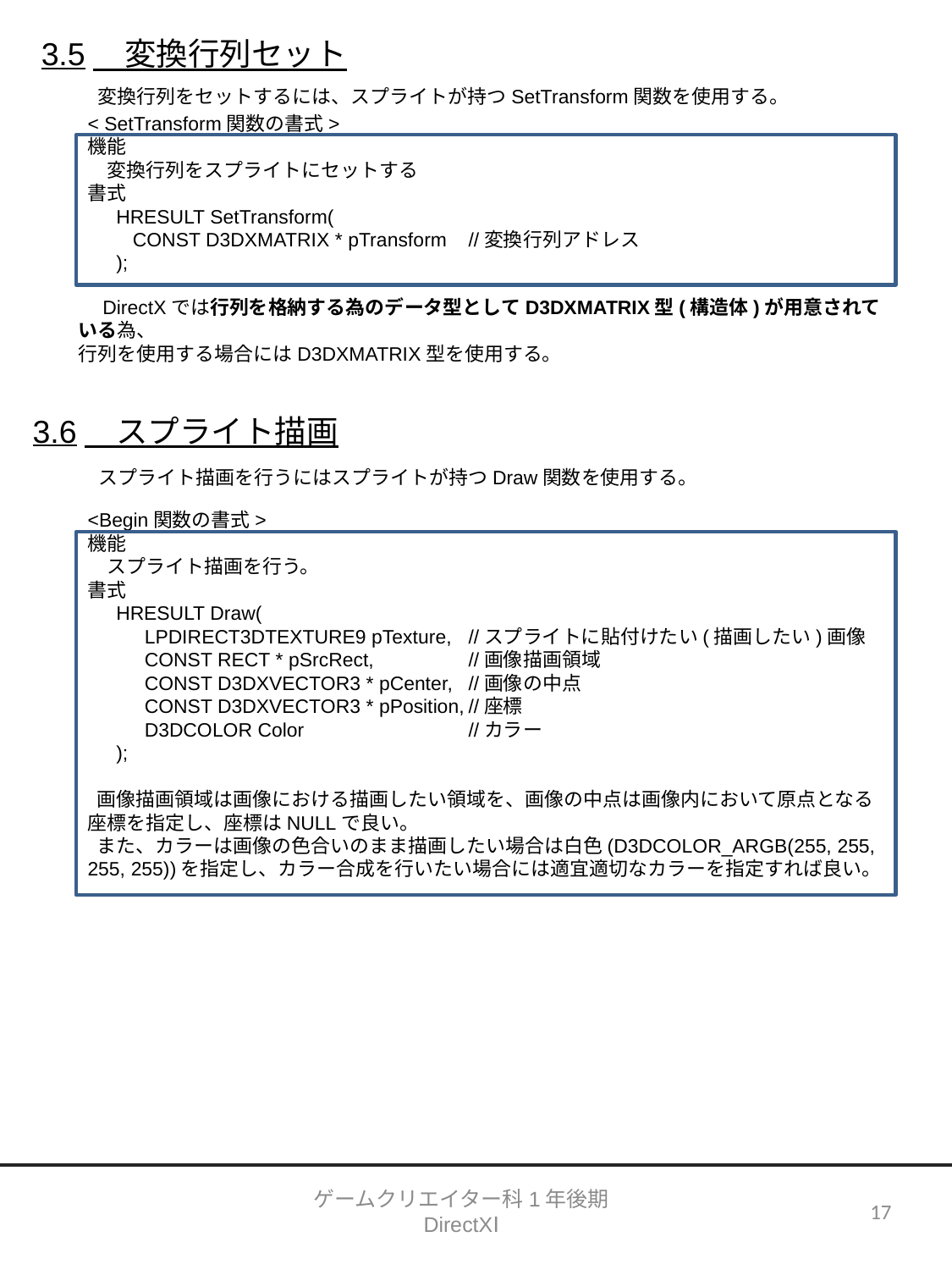

3.5　変換行列セット
　変換行列をセットするには、スプライトが持つSetTransform関数を使用する。
< SetTransform関数の書式>
機能
　変換行列をスプライトにセットする
書式
　 HRESULT SetTransform(
   　CONST D3DXMATRIX * pTransform	//変換行列アドレス
　 );

　DirectXでは行列を格納する為のデータ型としてD3DXMATRIX型(構造体)が用意されている為、
行列を使用する場合にはD3DXMATRIX型を使用する。
3.6　スプライト描画
　スプライト描画を行うにはスプライトが持つDraw関数を使用する。
<Begin関数の書式>
機能
　スプライト描画を行う。
書式
　 HRESULT Draw(
　　   LPDIRECT3DTEXTURE9 pTexture,	//スプライトに貼付けたい(描画したい)画像
  　　 CONST RECT * pSrcRect,	//画像描画領域
 　　  CONST D3DXVECTOR3 * pCenter,	//画像の中点
   　　CONST D3DXVECTOR3 * pPosition,	//座標
   　　D3DCOLOR Color		//カラー
　 );

 画像描画領域は画像における描画したい領域を、画像の中点は画像内において原点となる座標を指定し、座標はNULLで良い。
 また、カラーは画像の色合いのまま描画したい場合は白色(D3DCOLOR_ARGB(255, 255, 255, 255))を指定し、カラー合成を行いたい場合には適宜適切なカラーを指定すれば良い。

ゲームクリエイター科1年後期 DirectXⅠ
17